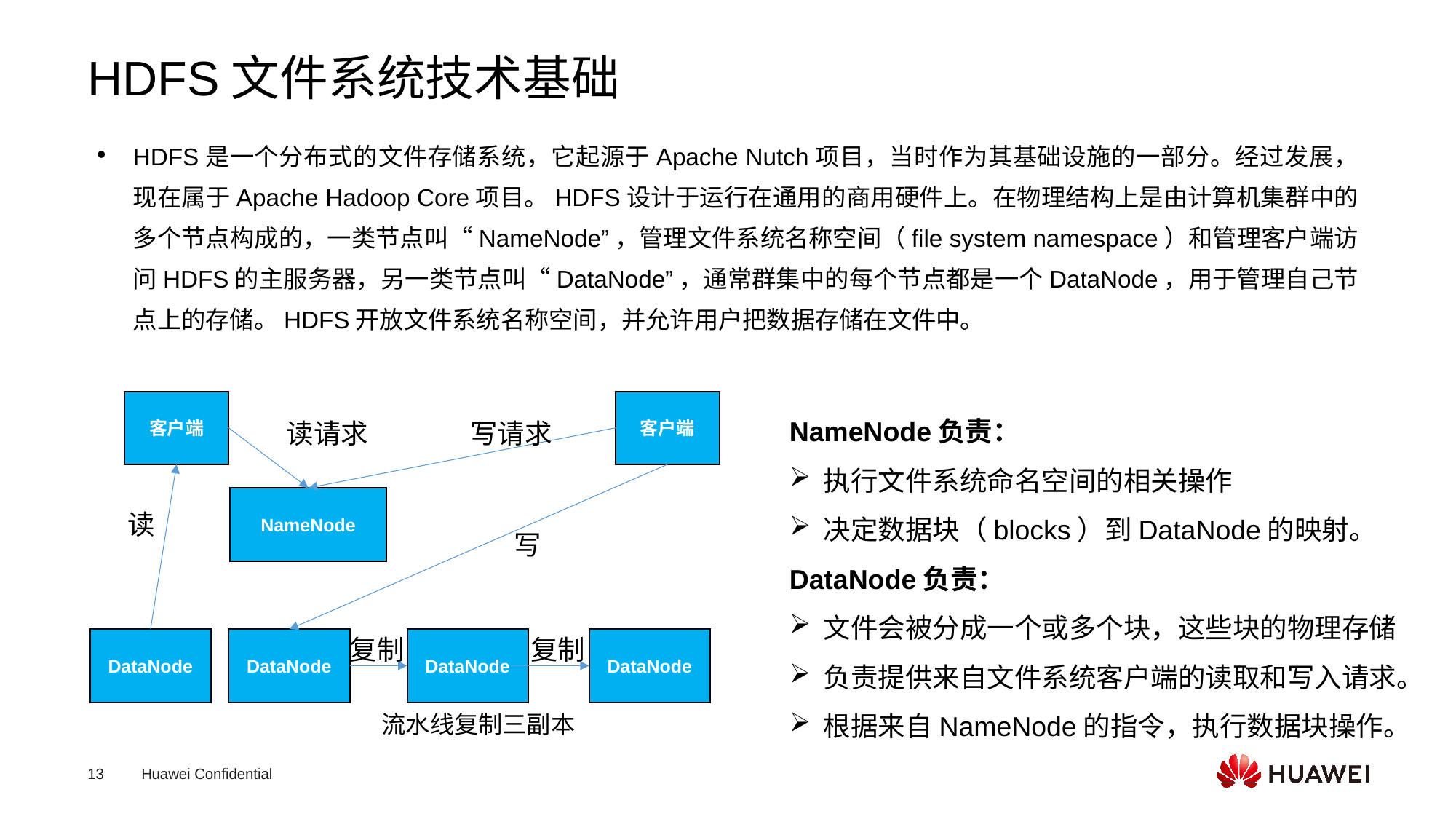

# HDFS文件系统技术基础
HDFS是一个分布式的文件存储系统，它起源于Apache Nutch项目，当时作为其基础设施的一部分。经过发展，现在属于Apache Hadoop Core项目。HDFS设计于运行在通用的商用硬件上。在物理结构上是由计算机集群中的多个节点构成的，一类节点叫“NameNode”，管理文件系统名称空间（file system namespace）和管理客户端访问HDFS的主服务器，另一类节点叫“DataNode”，通常群集中的每个节点都是一个DataNode，用于管理自己节点上的存储。HDFS开放文件系统名称空间，并允许用户把数据存储在文件中。

客户端
客户端
NameNode负责：
执行文件系统命名空间的相关操作
决定数据块（blocks）到DataNode的映射。
DataNode负责：
文件会被分成一个或多个块，这些块的物理存储
负责提供来自文件系统客户端的读取和写入请求。
根据来自NameNode的指令，执行数据块操作。
读请求
写请求
NameNode
读
写
DataNode
DataNode
DataNode
DataNode
复制
复制
流水线复制三副本